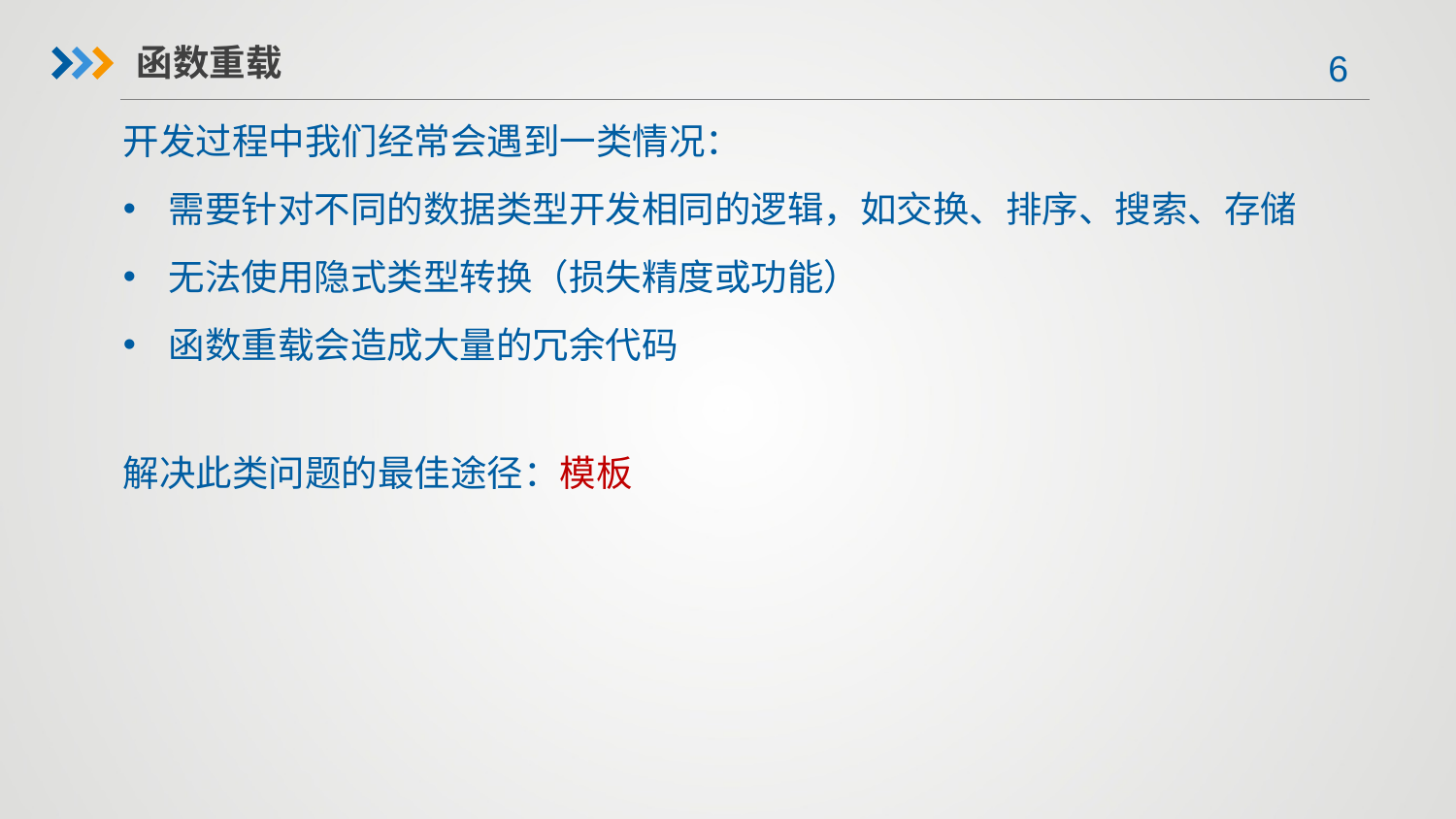

函数重载
开发过程中我们经常会遇到一类情况：
需要针对不同的数据类型开发相同的逻辑，如交换、排序、搜索、存储
无法使用隐式类型转换（损失精度或功能）
函数重载会造成大量的冗余代码
解决此类问题的最佳途径：模板